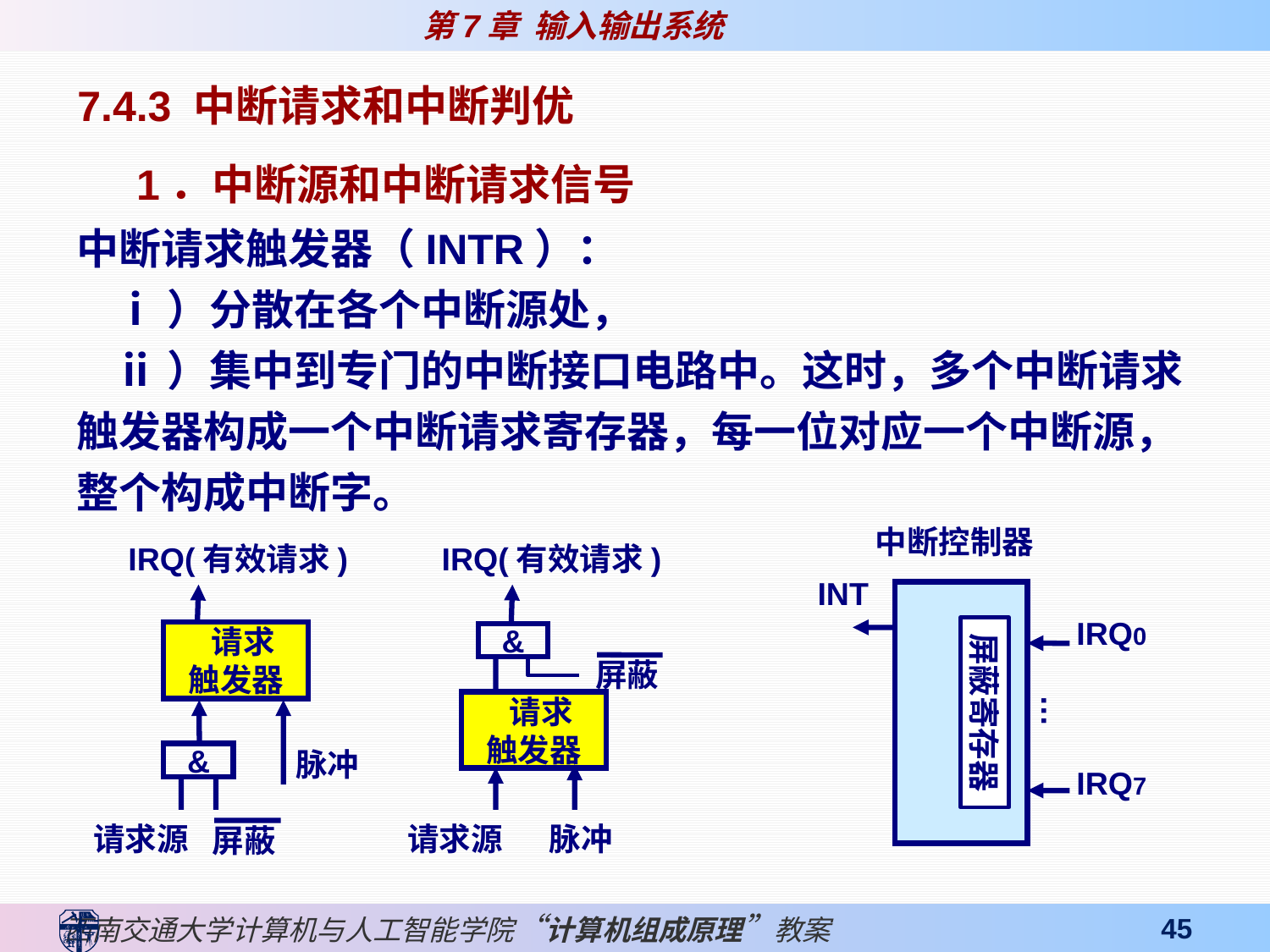

7.4.3 中断请求和中断判优
 1．中断源和中断请求信号
中断请求触发器（INTR）：
    ⅰ）分散在各个中断源处，
    ⅱ）集中到专门的中断接口电路中。这时，多个中断请求触发器构成一个中断请求寄存器，每一位对应一个中断源，整个构成中断字。
中断控制器
INT

IRQ0
屏蔽寄存器

…
IRQ7

IRQ(有效请求)

 请求
触发器

脉冲
&

请求源
屏蔽

IRQ(有效请求)

&
屏蔽

 请求
触发器

请求源
脉冲